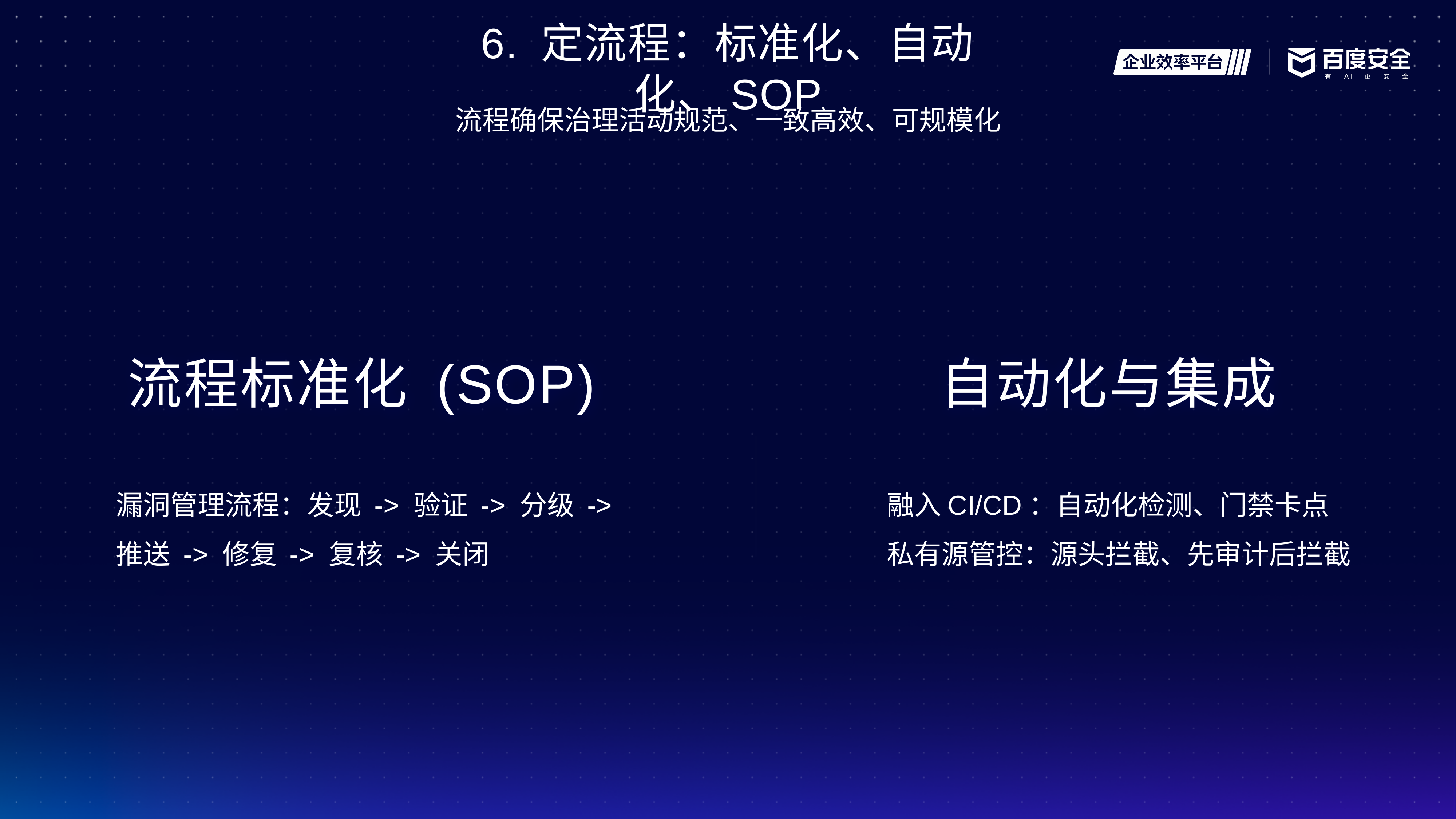

6. 定流程：标准化、自动化、SOP
流程确保治理活动规范、一致高效、可规模化

流程标准化 (SOP)
自动化与集成
漏洞管理流程：发现 -> 验证 -> 分级 -> 推送 -> 修复 -> 复核 -> 关闭
融入CI/CD：自动化检测、门禁卡点
私有源管控：源头拦截、先审计后拦截